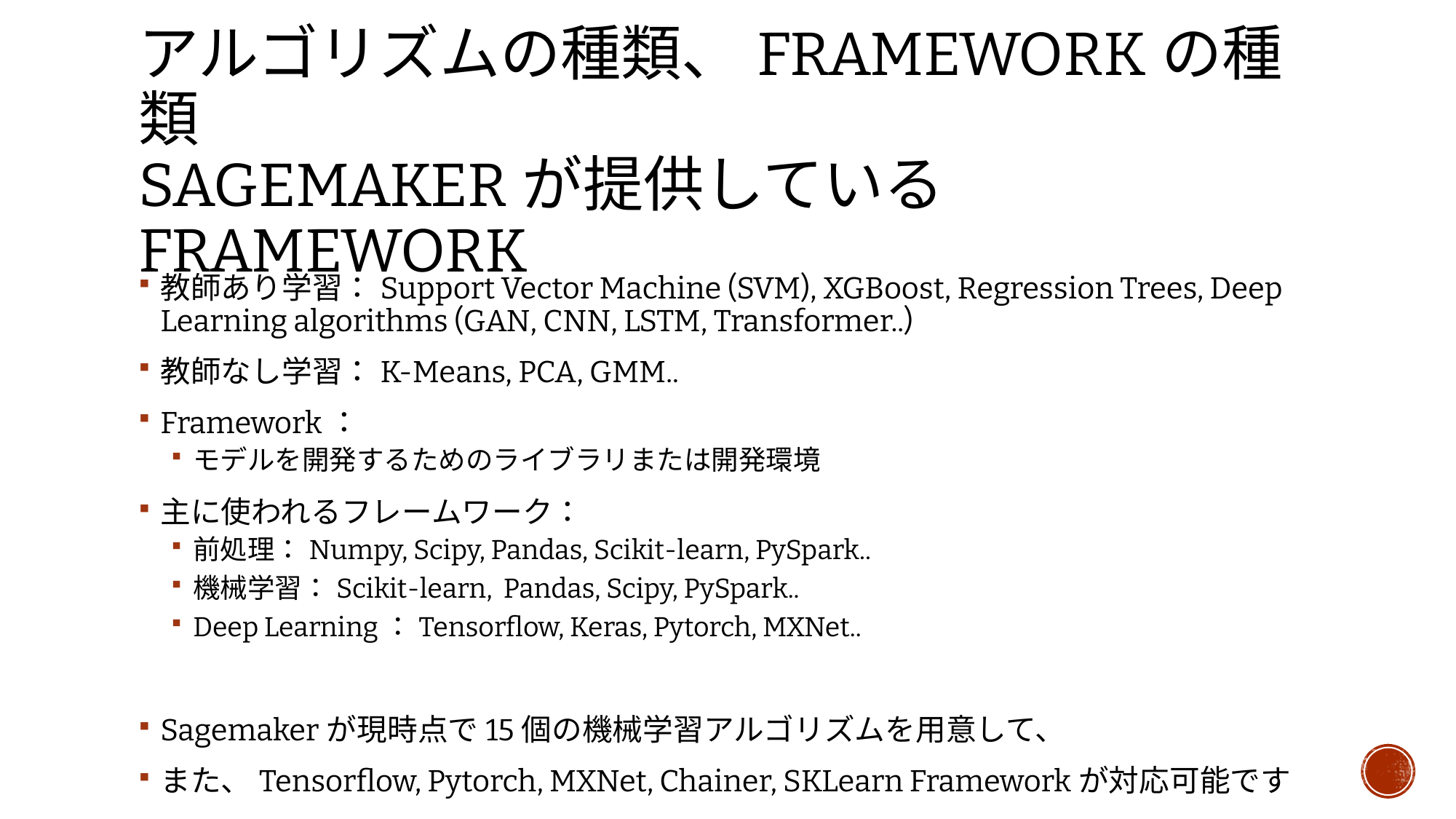

# アルゴリズムの種類、Frameworkの種類 Sagemakerが提供しているFramework
教師あり学習：Support Vector Machine (SVM), XGBoost, Regression Trees, Deep Learning algorithms (GAN, CNN, LSTM, Transformer..)
教師なし学習：K-Means, PCA, GMM..
Framework：
モデルを開発するためのライブラリまたは開発環境
主に使われるフレームワーク：
前処理：Numpy, Scipy, Pandas, Scikit-learn, PySpark..
機械学習：Scikit-learn,  Pandas, Scipy, PySpark..
Deep Learning：Tensorflow, Keras, Pytorch, MXNet..

Sagemakerが現時点で15個の機械学習アルゴリズムを用意して、
また、Tensorflow, Pytorch, MXNet, Chainer, SKLearn Frameworkが対応可能です